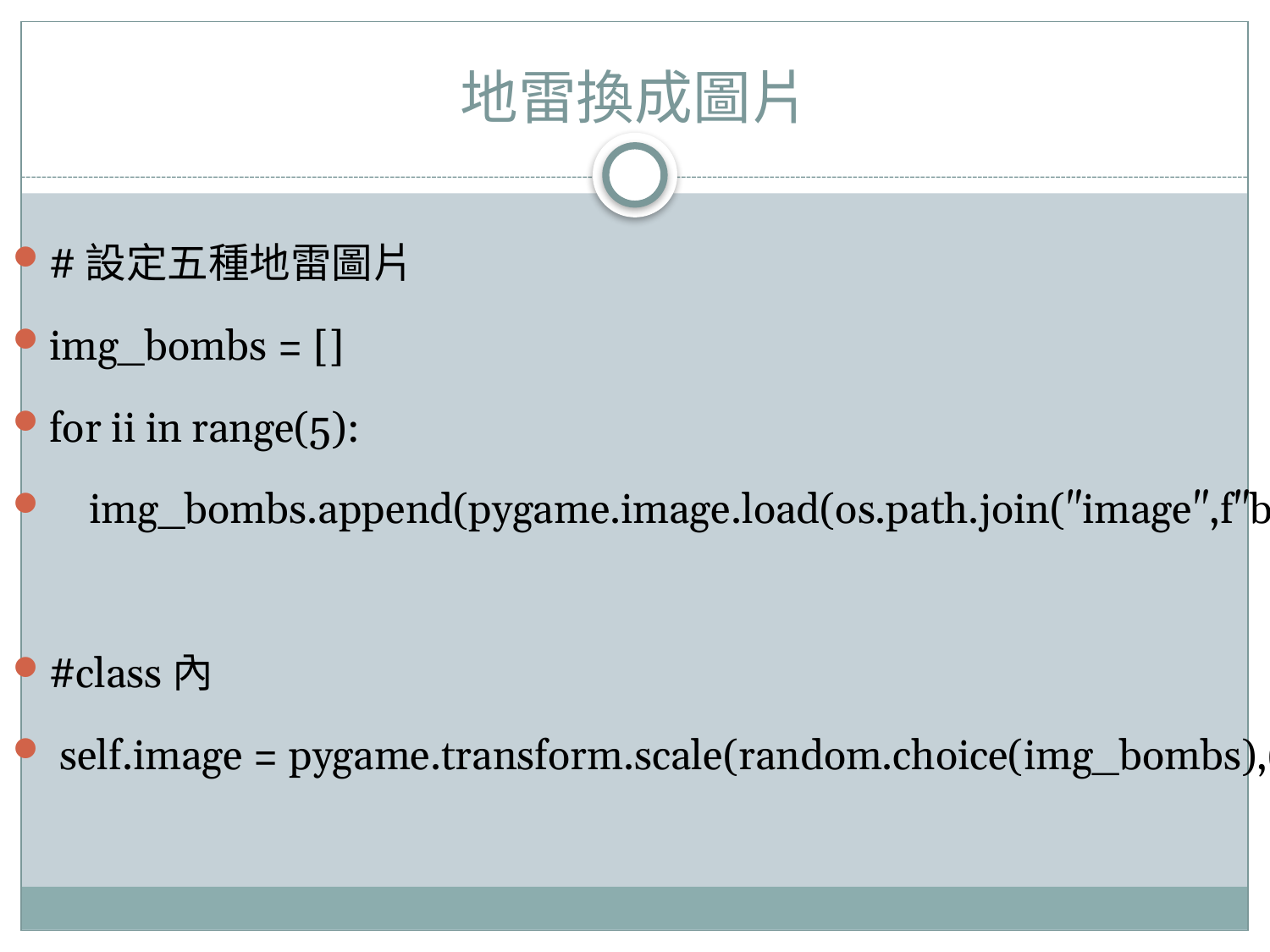

# 地雷換成圖片
#設定五種地雷圖片
img_bombs = []
for ii in range(5):
    img_bombs.append(pygame.image.load(os.path.join("image",f"bomb{ii}.png")).convert())

#class內
 self.image = pygame.transform.scale(random.choice(img_bombs),(30,30))